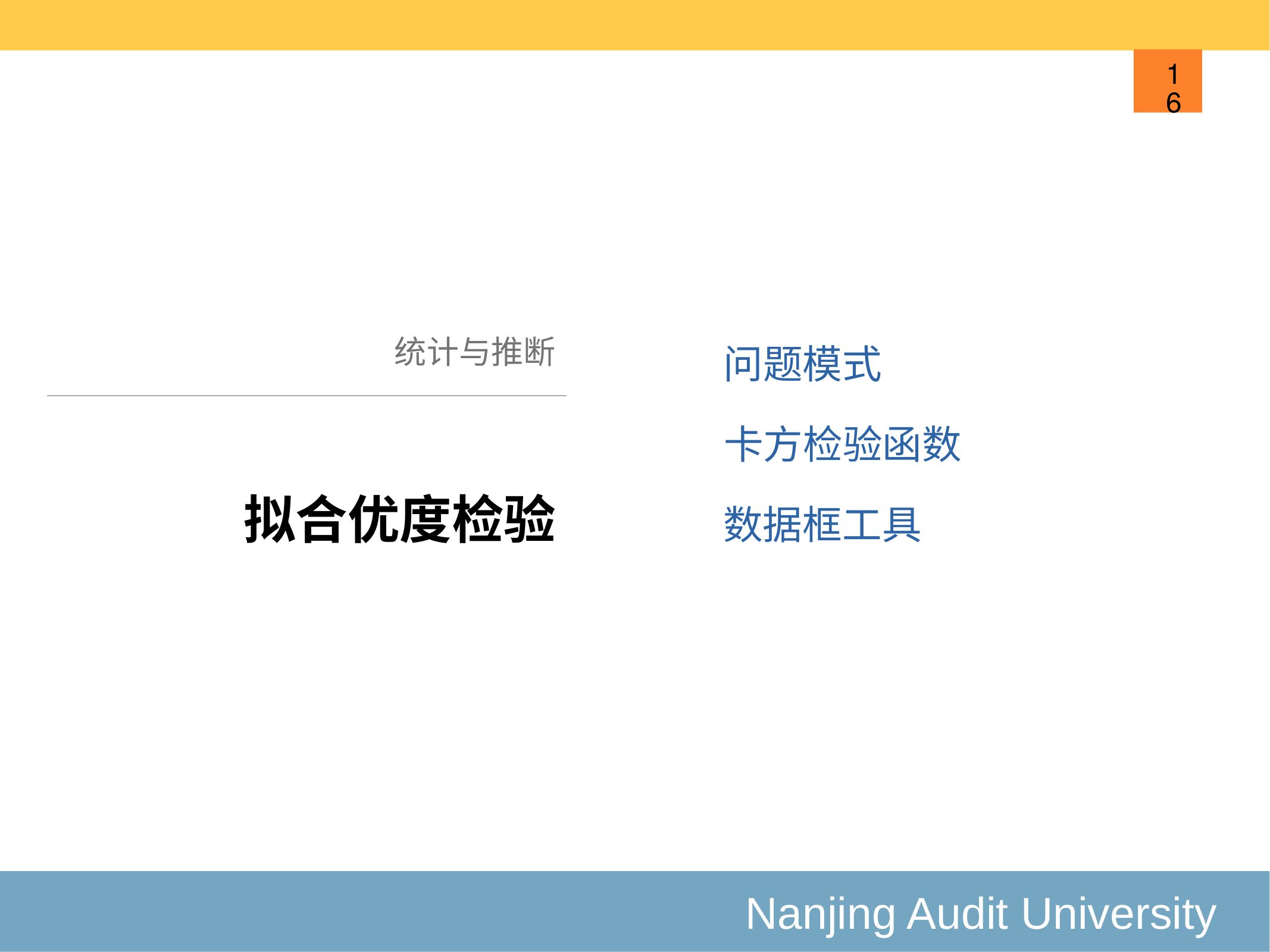

16
统计与推断
问题模式
卡方检验函数
# 拟合优度检验
数据框工具